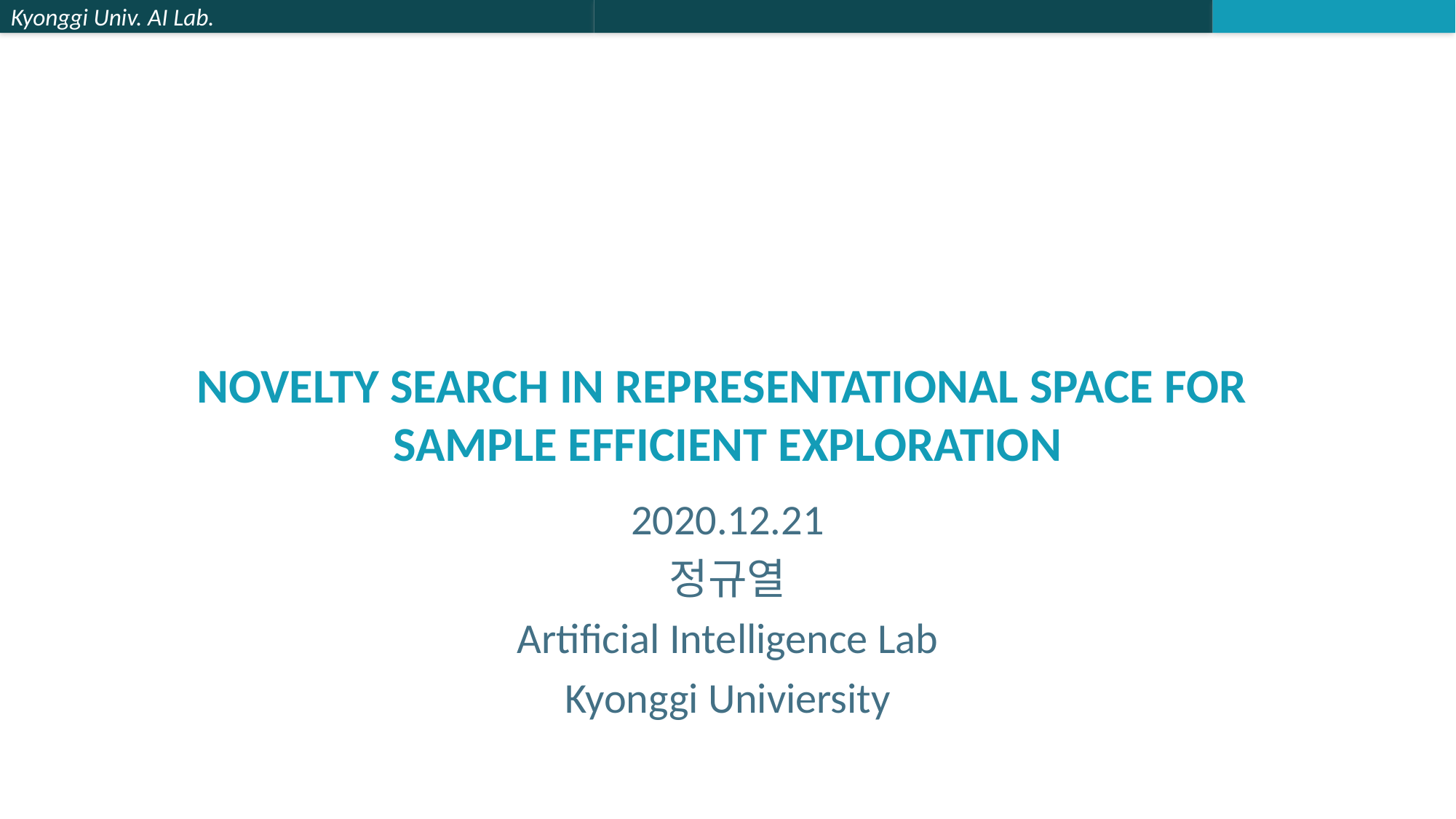

# Novelty Search in Representational Space for Sample Efficient Exploration
2020.12.21
정규열
Artificial Intelligence Lab
Kyonggi Univiersity